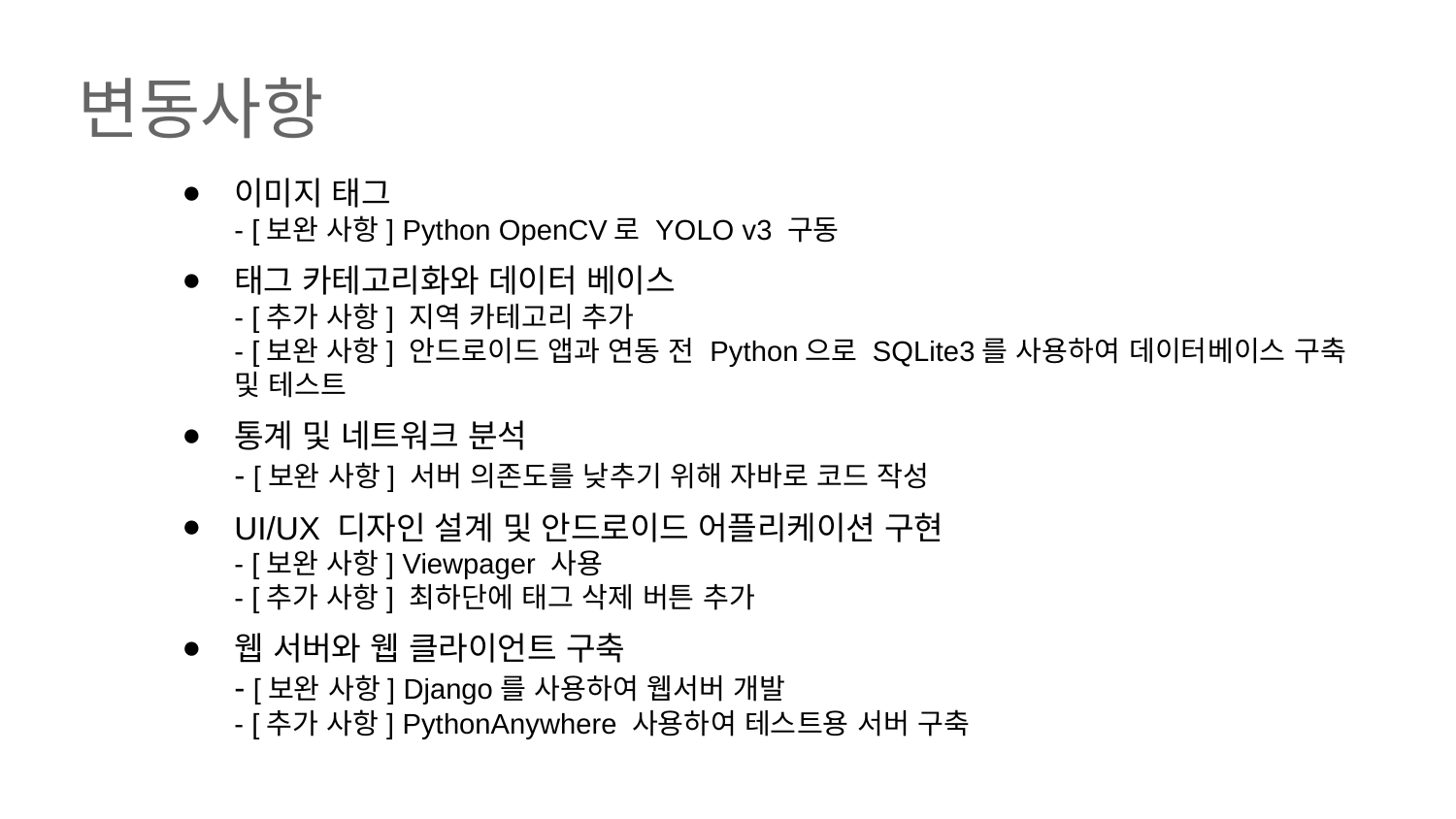

# 변동사항

이미지 태그
- [보완 사항] Python OpenCV로 YOLO v3 구동

태그 카테고리화와 데이터 베이스
- [추가 사항] 지역 카테고리 추가
- [보완 사항] 안드로이드 앱과 연동 전 Python으로 SQLite3를 사용하여 데이터베이스 구축 및 테스트

통계 및 네트워크 분석
- [보완 사항] 서버 의존도를 낮추기 위해 자바로 코드 작성

UI/UX 디자인 설계 및 안드로이드 어플리케이션 구현
- [보완 사항] Viewpager 사용
- [추가 사항] 최하단에 태그 삭제 버튼 추가

웹 서버와 웹 클라이언트 구축
- [보완 사항] Django를 사용하여 웹서버 개발
- [추가 사항] PythonAnywhere 사용하여 테스트용 서버 구축